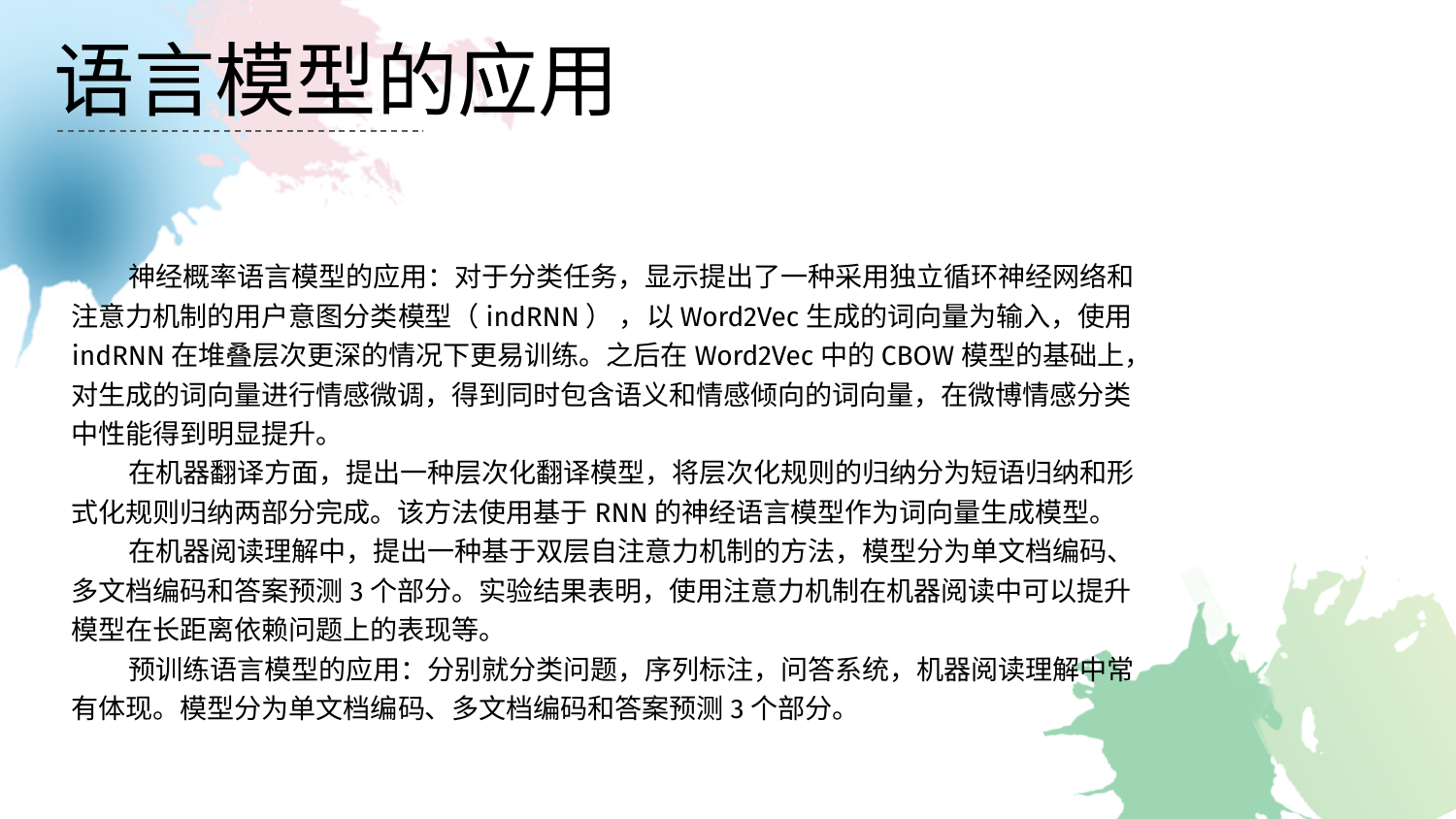

语言模型的应用
神经概率语言模型的应用：对于分类任务，显示提出了一种采用独立循环神经网络和注意力机制的用户意图分类模型（indRNN） ，以Word2Vec生成的词向量为输入，使用indRNN在堆叠层次更深的情况下更易训练。之后在Word2Vec中的CBOW模型的基础上，对生成的词向量进行情感微调，得到同时包含语义和情感倾向的词向量，在微博情感分类中性能得到明显提升。
在机器翻译方面，提出一种层次化翻译模型，将层次化规则的归纳分为短语归纳和形式化规则归纳两部分完成。该方法使用基于RNN的神经语言模型作为词向量生成模型。
在机器阅读理解中，提出一种基于双层自注意力机制的方法，模型分为单文档编码、多文档编码和答案预测3个部分。实验结果表明，使用注意力机制在机器阅读中可以提升模型在长距离依赖问题上的表现等。
预训练语言模型的应用：分别就分类问题，序列标注，问答系统，机器阅读理解中常有体现。模型分为单文档编码、多文档编码和答案预测3个部分。